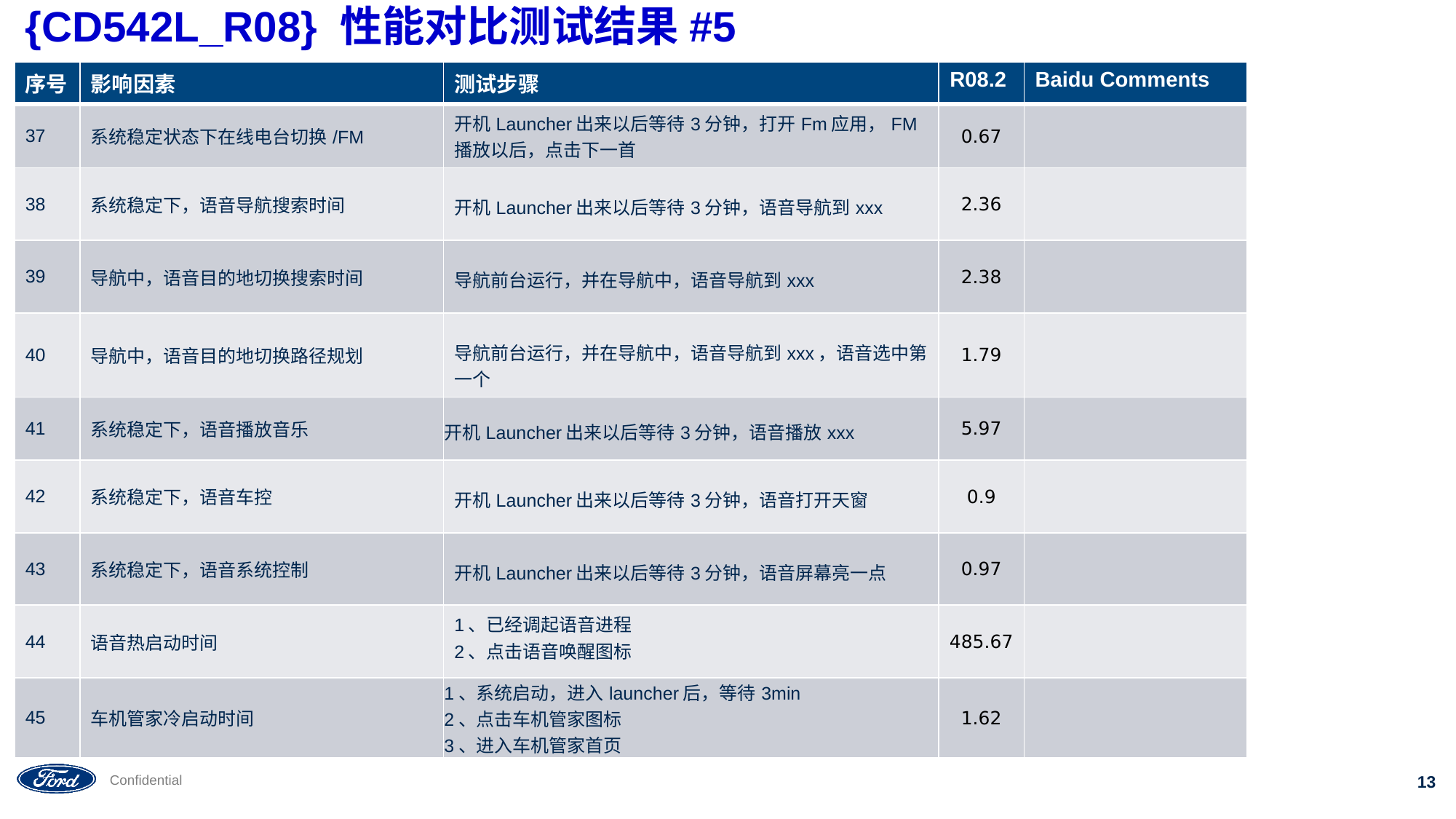

# {CD542L_R08} 性能对比测试结果#5
| 序号 | 影响因素 | 测试步骤 | R08.2 | Baidu Comments |
| --- | --- | --- | --- | --- |
| 37 | 系统稳定状态下在线电台切换/FM | 开机Launcher出来以后等待3分钟，打开Fm应用，FM播放以后，点击下一首 | 0.67 |  |
| 38 | 系统稳定下，语音导航搜索时间 | 开机Launcher出来以后等待3分钟，语音导航到xxx | 2.36 |  |
| 39 | 导航中，语音目的地切换搜索时间 | 导航前台运行，并在导航中，语音导航到xxx | 2.38 |  |
| 40 | 导航中，语音目的地切换路径规划 | 导航前台运行，并在导航中，语音导航到xxx，语音选中第一个 | 1.79 |  |
| 41 | 系统稳定下，语音播放音乐 | 开机Launcher出来以后等待3分钟，语音播放xxx | 5.97 |  |
| 42 | 系统稳定下，语音车控 | 开机Launcher出来以后等待3分钟，语音打开天窗 | 0.9 |  |
| 43 | 系统稳定下，语音系统控制 | 开机Launcher出来以后等待3分钟，语音屏幕亮一点 | 0.97 |  |
| 44 | 语音热启动时间 | 1、已经调起语音进程 2、点击语音唤醒图标 | 485.67 |  |
| 45 | 车机管家冷启动时间 | 1、系统启动，进入launcher后，等待3min 2、点击车机管家图标 3、进入车机管家首页 | 1.62 |  |